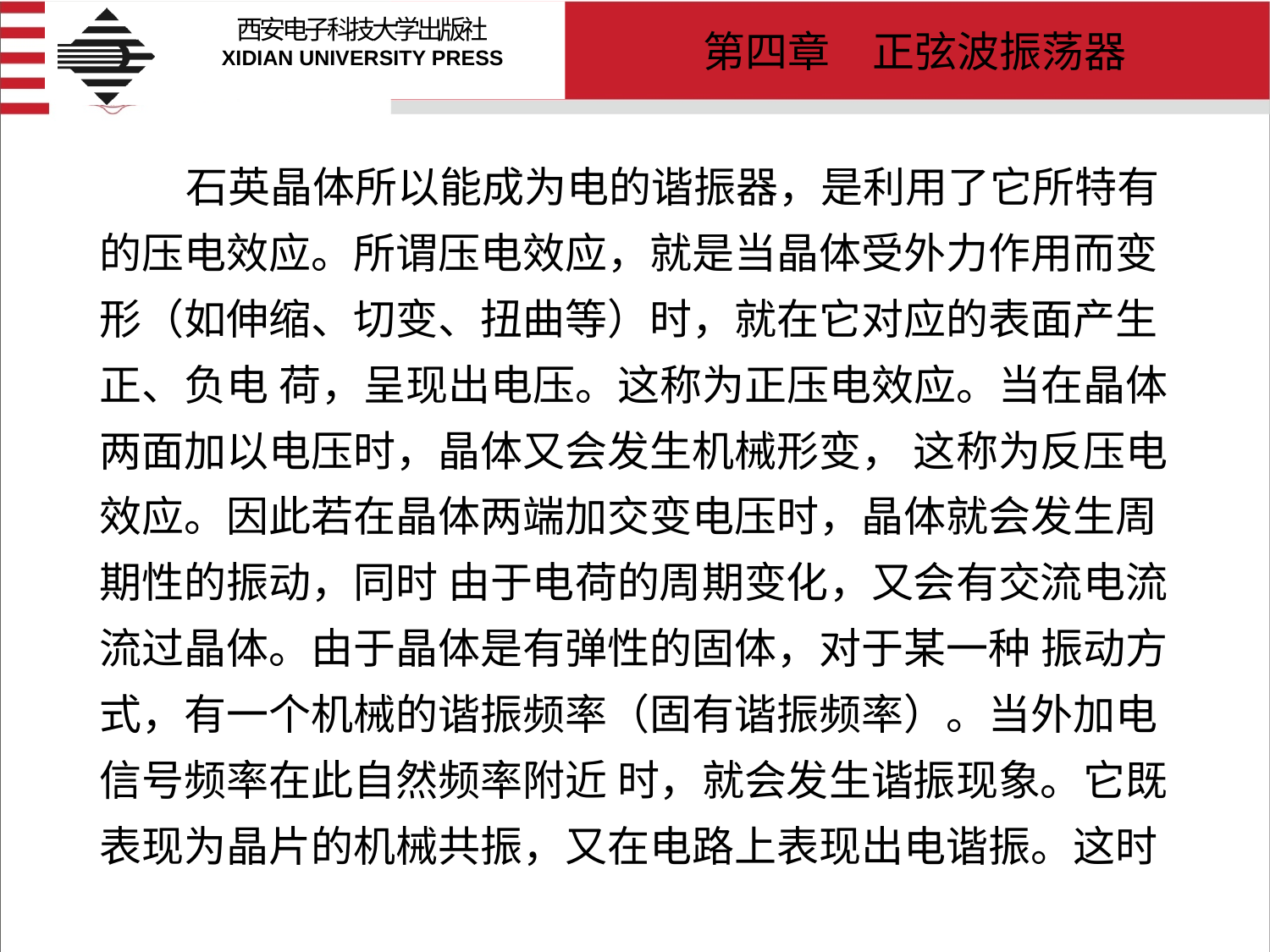

# 石英晶体所以能成为电的谐振器，是利用了它所特有的压电效应。所谓压电效应，就是当晶体受外力作用而变形（如伸缩、切变、扭曲等）时，就在它对应的表面产生正、负电 荷，呈现出电压。这称为正压电效应。当在晶体两面加以电压时，晶体又会发生机械形变， 这称为反压电效应。因此若在晶体两端加交变电压时，晶体就会发生周期性的振动，同时 由于电荷的周期变化，又会有交流电流流过晶体。由于晶体是有弹性的固体，对于某一种 振动方式，有一个机械的谐振频率（固有谐振频率）。当外加电信号频率在此自然频率附近 时，就会发生谐振现象。它既表现为晶片的机械共振，又在电路上表现出电谐振。这时